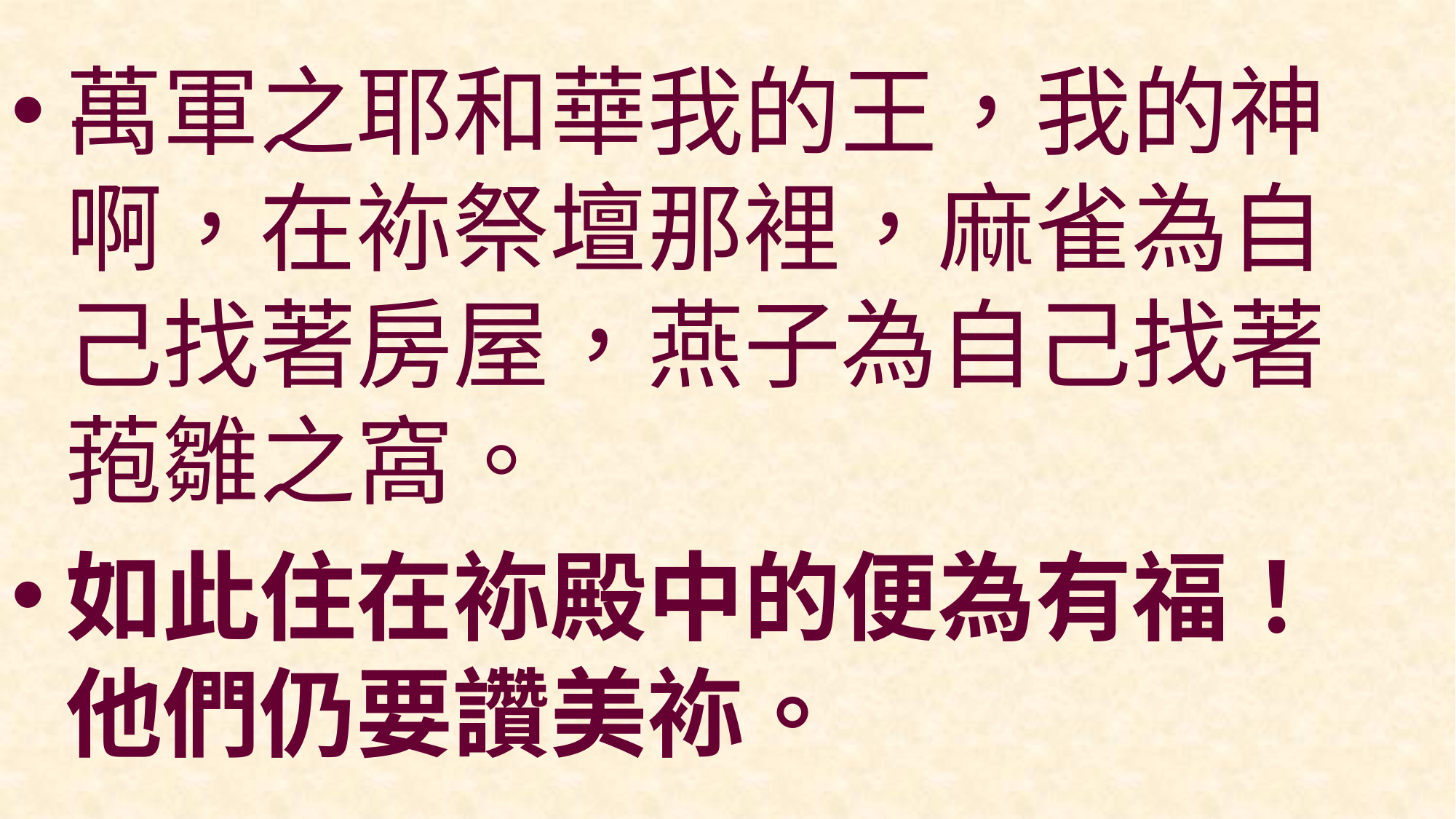

萬軍之耶和華我的王，我的神啊，在袮祭壇那裡，麻雀為自己找著房屋，燕子為自己找著菢雛之窩。
如此住在袮殿中的便為有福！他們仍要讚美袮。